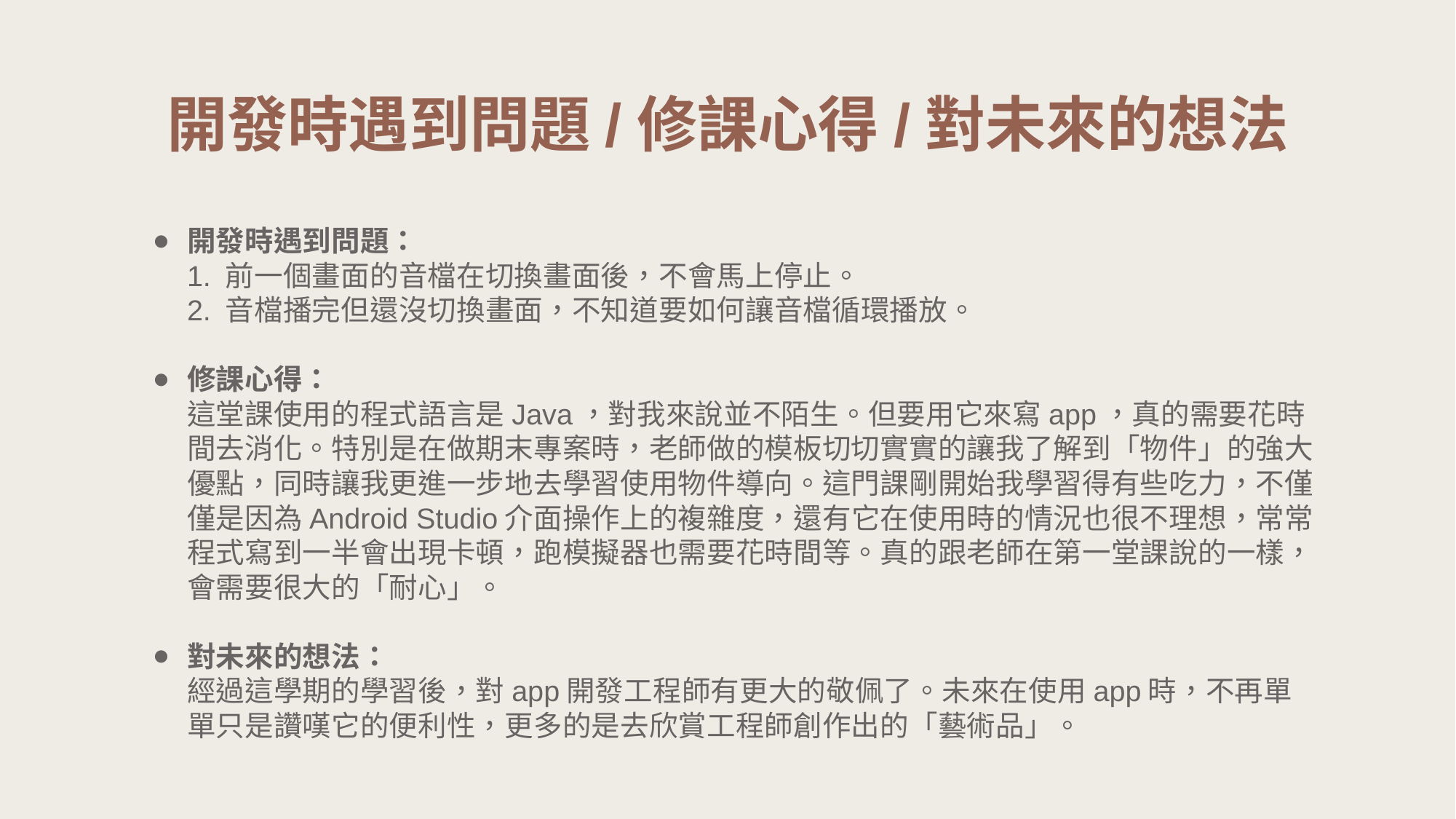

# 開發時遇到問題/修課心得/對未來的想法
開發時遇到問題：
1. 前一個畫面的音檔在切換畫面後，不會馬上停止。
2. 音檔播完但還沒切換畫面，不知道要如何讓音檔循環播放。
修課心得：
這堂課使用的程式語言是Java，對我來說並不陌生。但要用它來寫app，真的需要花時間去消化。特別是在做期末專案時，老師做的模板切切實實的讓我了解到「物件」的強大優點，同時讓我更進一步地去學習使用物件導向。這門課剛開始我學習得有些吃力，不僅僅是因為Android Studio介面操作上的複雜度，還有它在使用時的情況也很不理想，常常程式寫到一半會出現卡頓，跑模擬器也需要花時間等。真的跟老師在第一堂課說的一樣，會需要很大的「耐心」。
對未來的想法：
經過這學期的學習後，對app開發工程師有更大的敬佩了。未來在使用app時，不再單單只是讚嘆它的便利性，更多的是去欣賞工程師創作出的「藝術品」。